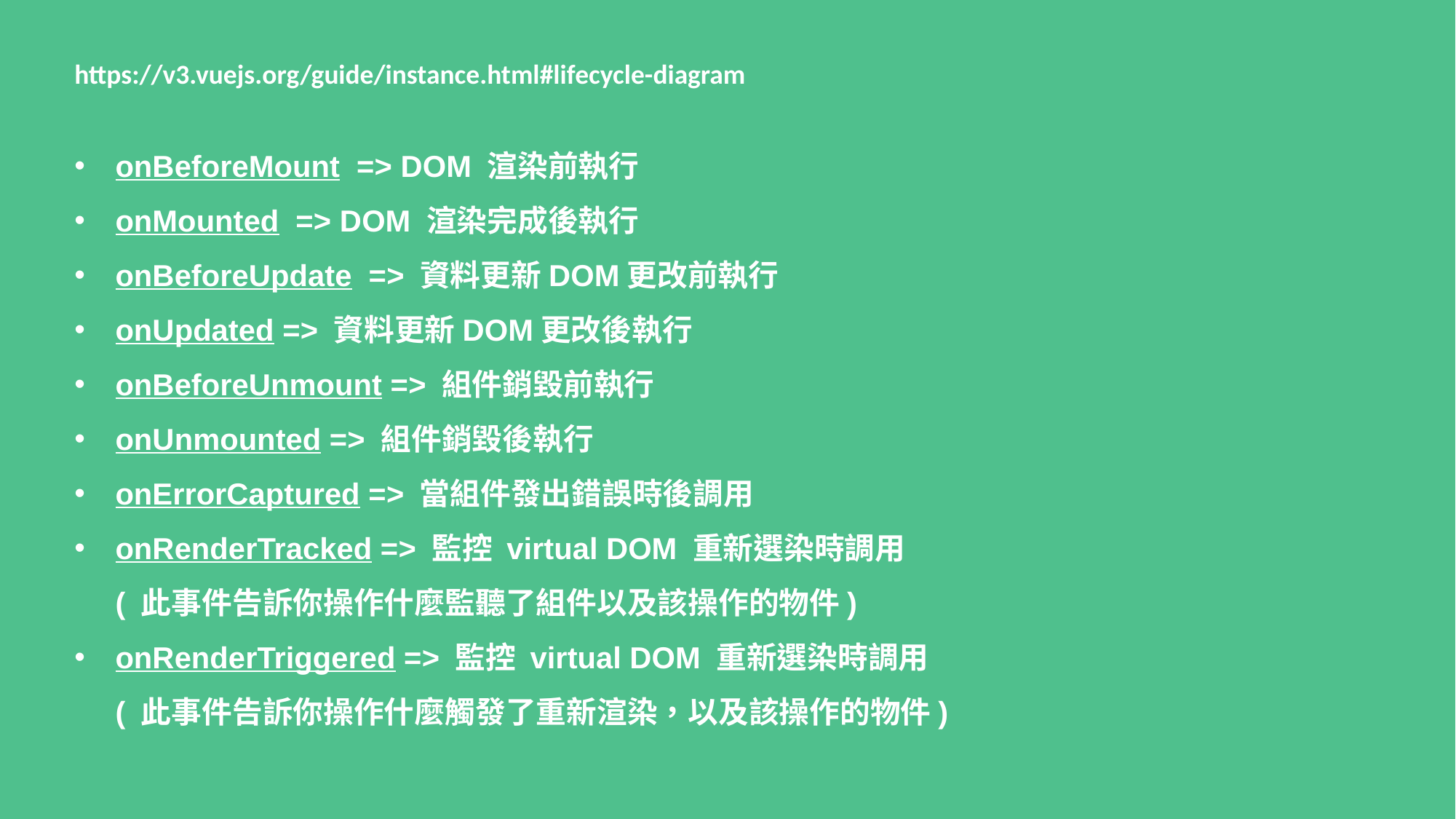

https://v3.vuejs.org/guide/instance.html#lifecycle-diagram
onBeforeMount  => DOM 渲染前執行
onMounted  => DOM 渲染完成後執行
onBeforeUpdate  => 資料更新DOM更改前執行
onUpdated => 資料更新DOM更改後執行
onBeforeUnmount => 組件銷毀前執行
onUnmounted => 組件銷毀後執行
onErrorCaptured => 當組件發出錯誤時後調用
onRenderTracked => 監控 virtual DOM 重新選染時調用 ( 此事件告訴你操作什麼監聽了組件以及該操作的物件)
onRenderTriggered => 監控 virtual DOM 重新選染時調用 ( 此事件告訴你操作什麼觸發了重新渲染，以及該操作的物件)